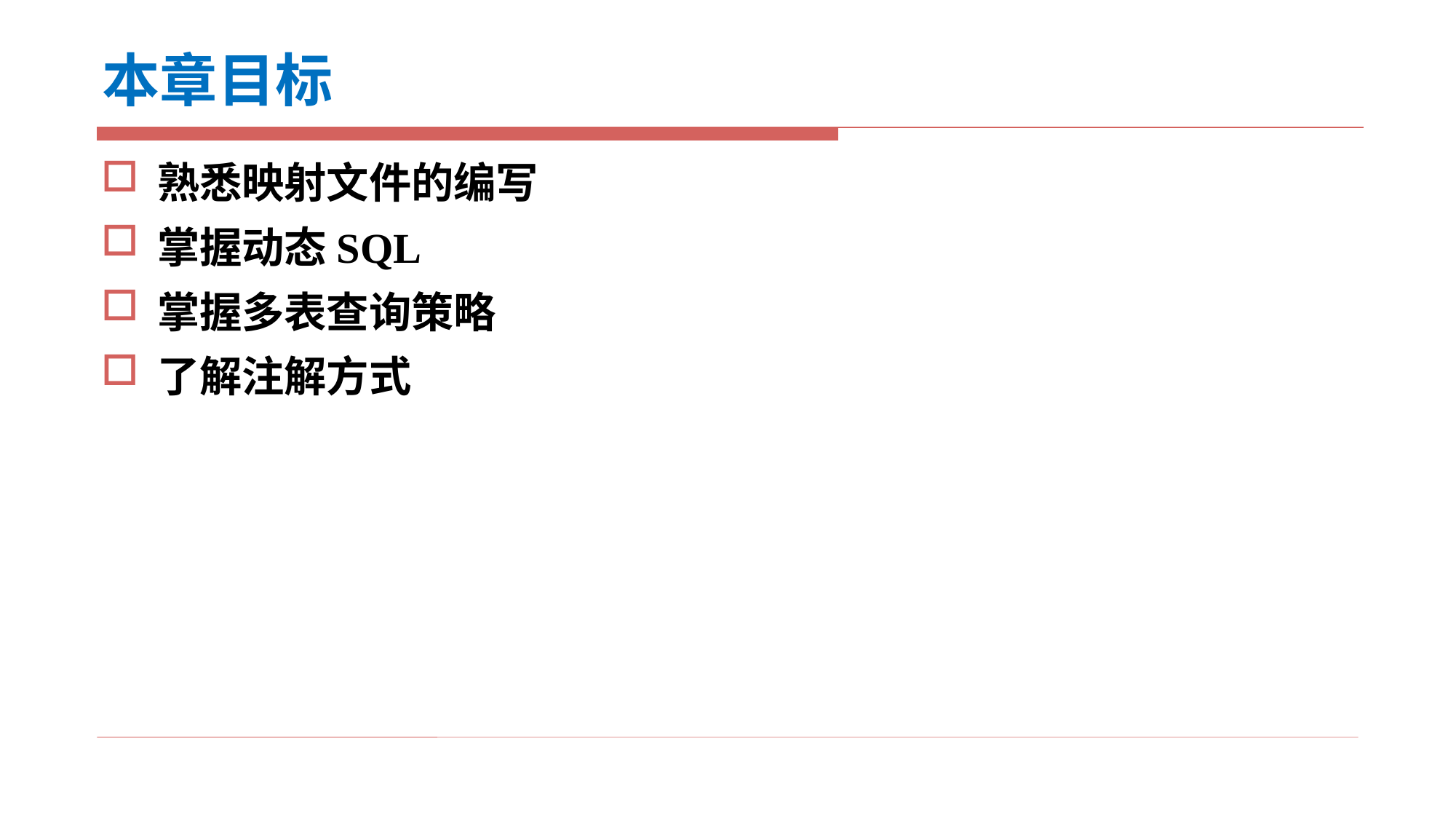

# 本章目标
熟悉映射文件的编写
掌握动态SQL
掌握多表查询策略
了解注解方式
2